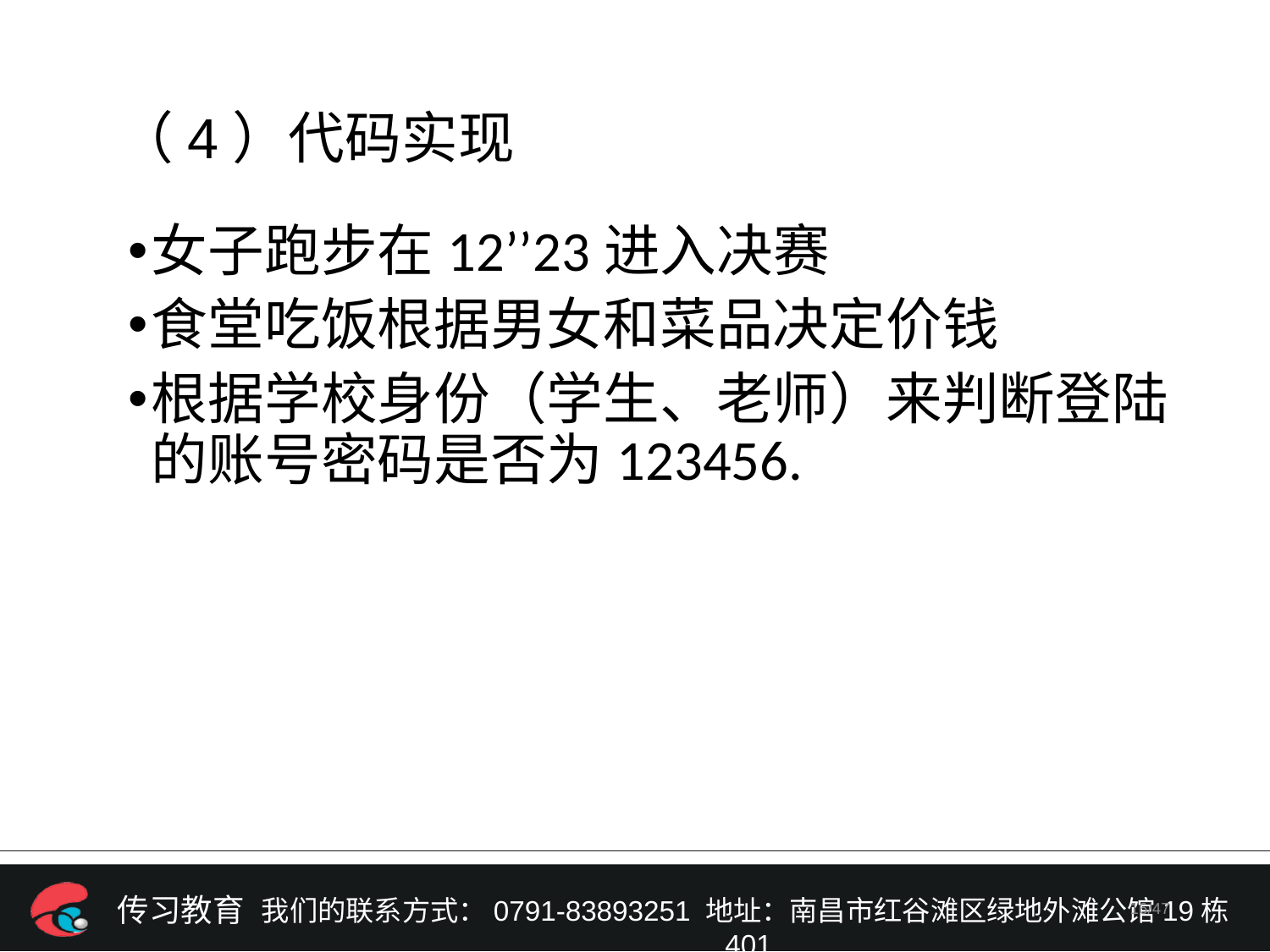

（4）代码实现
女子跑步在12’’23进入决赛
食堂吃饭根据男女和菜品决定价钱
根据学校身份（学生、老师）来判断登陆的账号密码是否为123456.

16/47